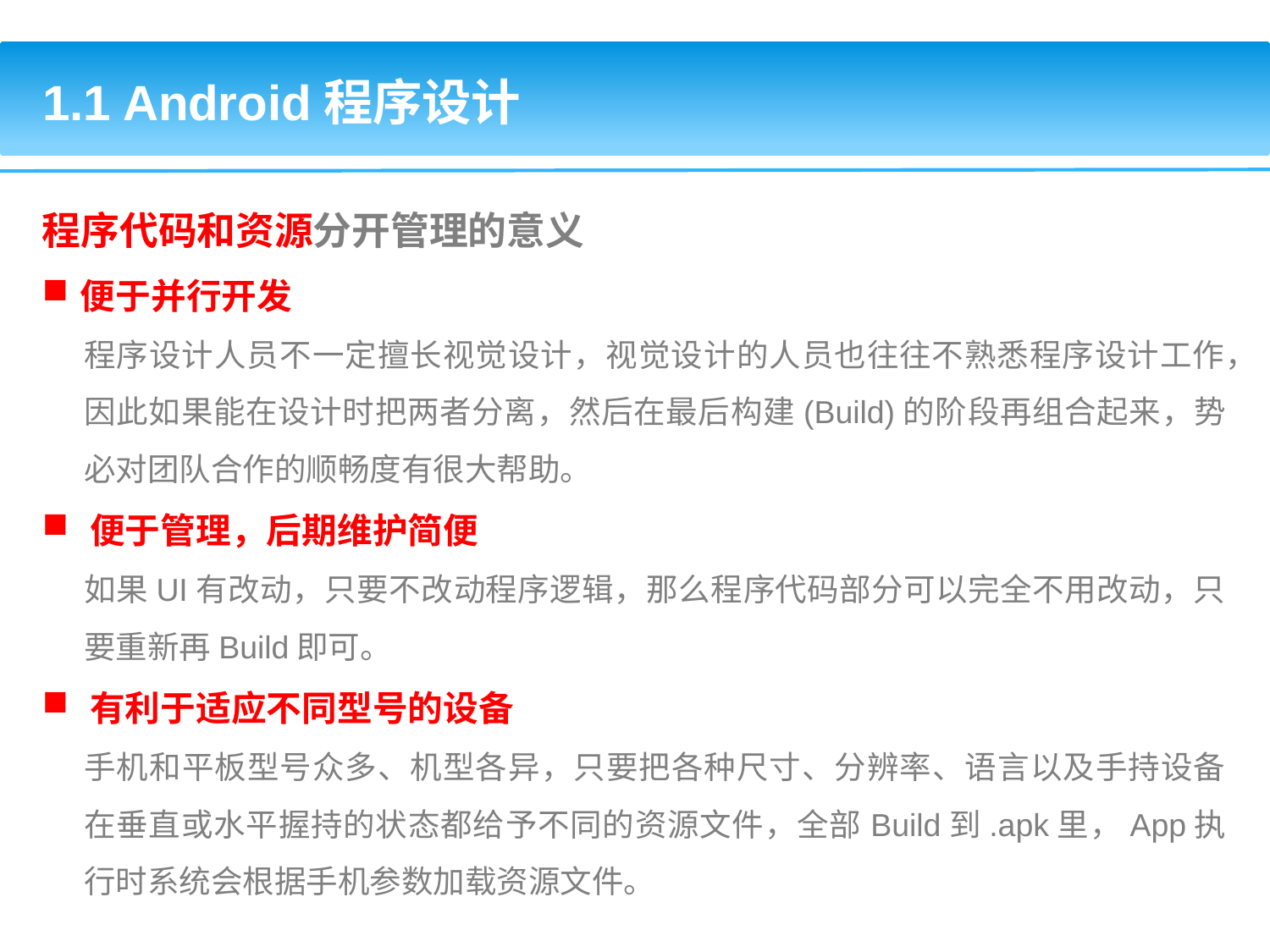

1.1 Android程序设计
程序代码和资源分开管理的意义
便于并行开发
程序设计人员不一定擅长视觉设计，视觉设计的人员也往往不熟悉程序设计工作，因此如果能在设计时把两者分离，然后在最后构建(Build)的阶段再组合起来，势必对团队合作的顺畅度有很大帮助。
便于管理，后期维护简便
如果UI有改动，只要不改动程序逻辑，那么程序代码部分可以完全不用改动，只要重新再Build即可。
有利于适应不同型号的设备
手机和平板型号众多、机型各异，只要把各种尺寸、分辨率、语言以及手持设备在垂直或水平握持的状态都给予不同的资源文件，全部Build到.apk里，App执行时系统会根据手机参数加载资源文件。